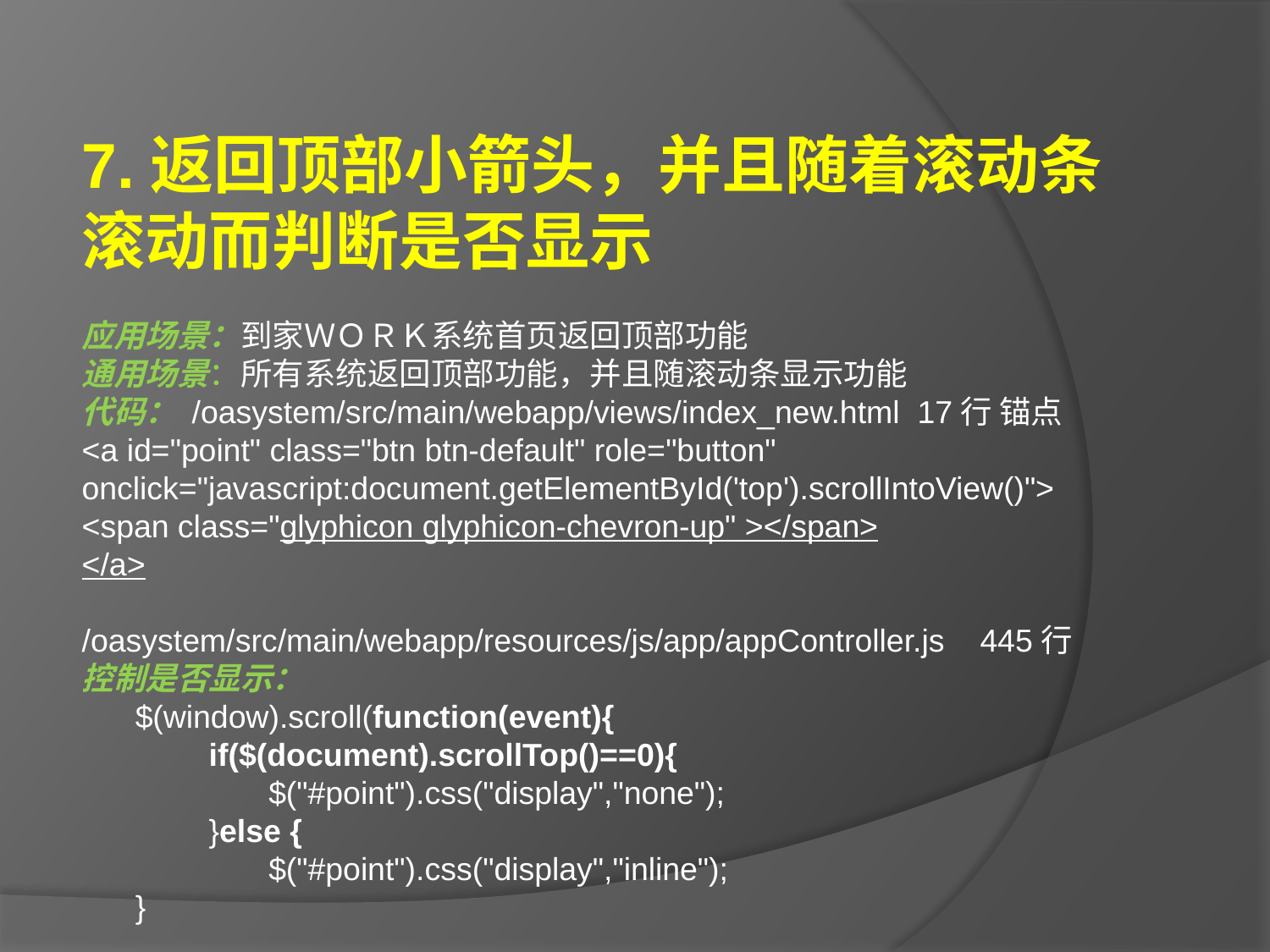

7.返回顶部小箭头，并且随着滚动条滚动而判断是否显示

应用场景：到家ＷＯＲＫ系统首页返回顶部功能
通用场景：所有系统返回顶部功能，并且随滚动条显示功能
代码： /oasystem/src/main/webapp/views/index_new.html  17行 锚点
<a id="point" class="btn btn-default" role="button"  onclick="javascript:document.getElementById('top').scrollIntoView()">
<span class="glyphicon glyphicon-chevron-up" ></span>
</a>

/oasystem/src/main/webapp/resources/js/app/appController.js    445行
控制是否显示：
      $(window).scroll(function(event){
	if($(document).scrollTop()==0){
                     $("#point").css("display","none");
	}else {
                     $("#point").css("display","inline");
      }